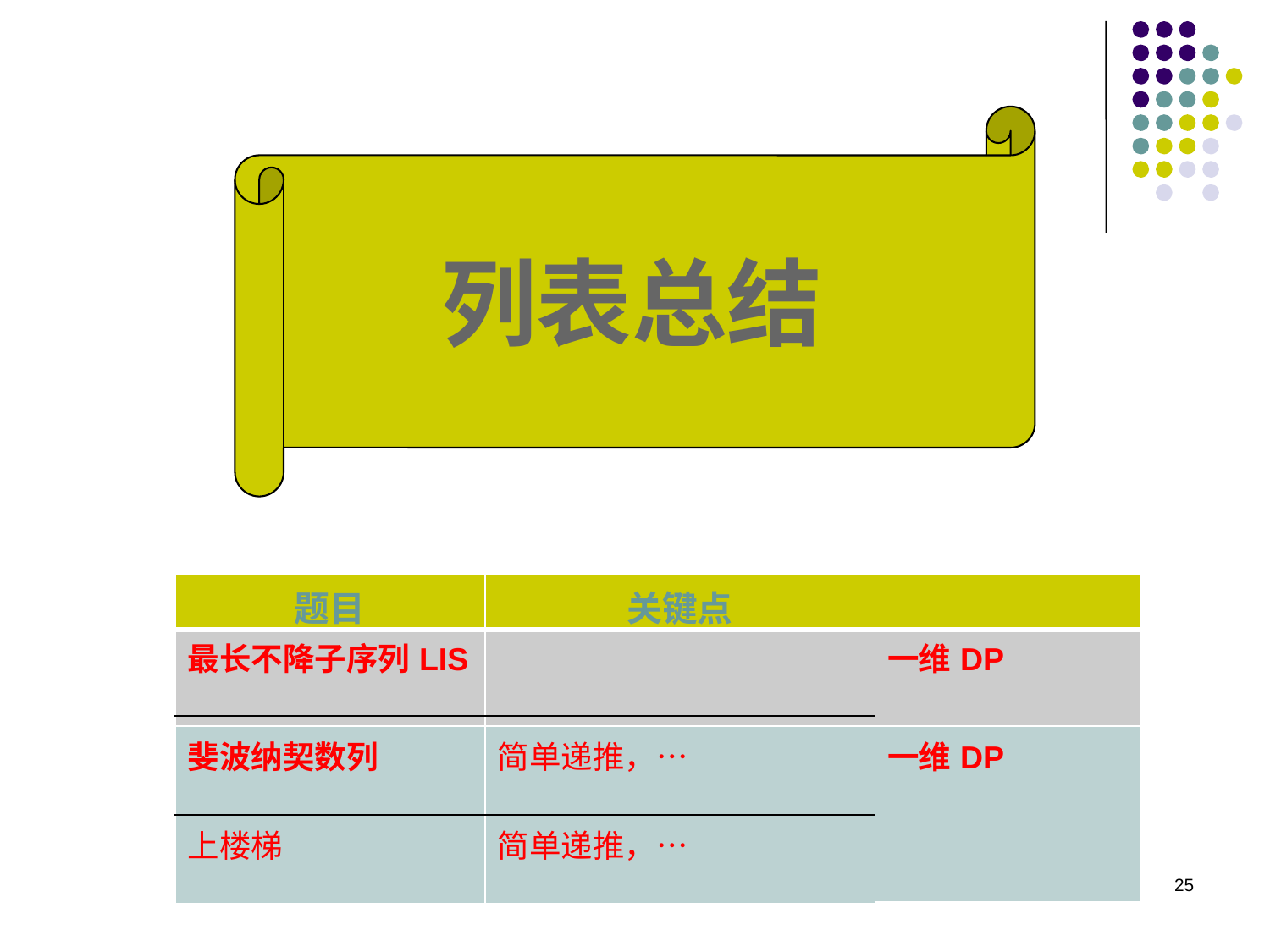

列表总结
| 题目 | 关键点 |  |
| --- | --- | --- |
| 最长不降子序列LIS |  | 一维DP |
| --- | --- | --- |
| 导弹拦截 | 最长不升 |  |
| 斐波纳契数列 | 简单递推，… | 一维DP |
| --- | --- | --- |
| 上楼梯 | 简单递推，… |  |
25